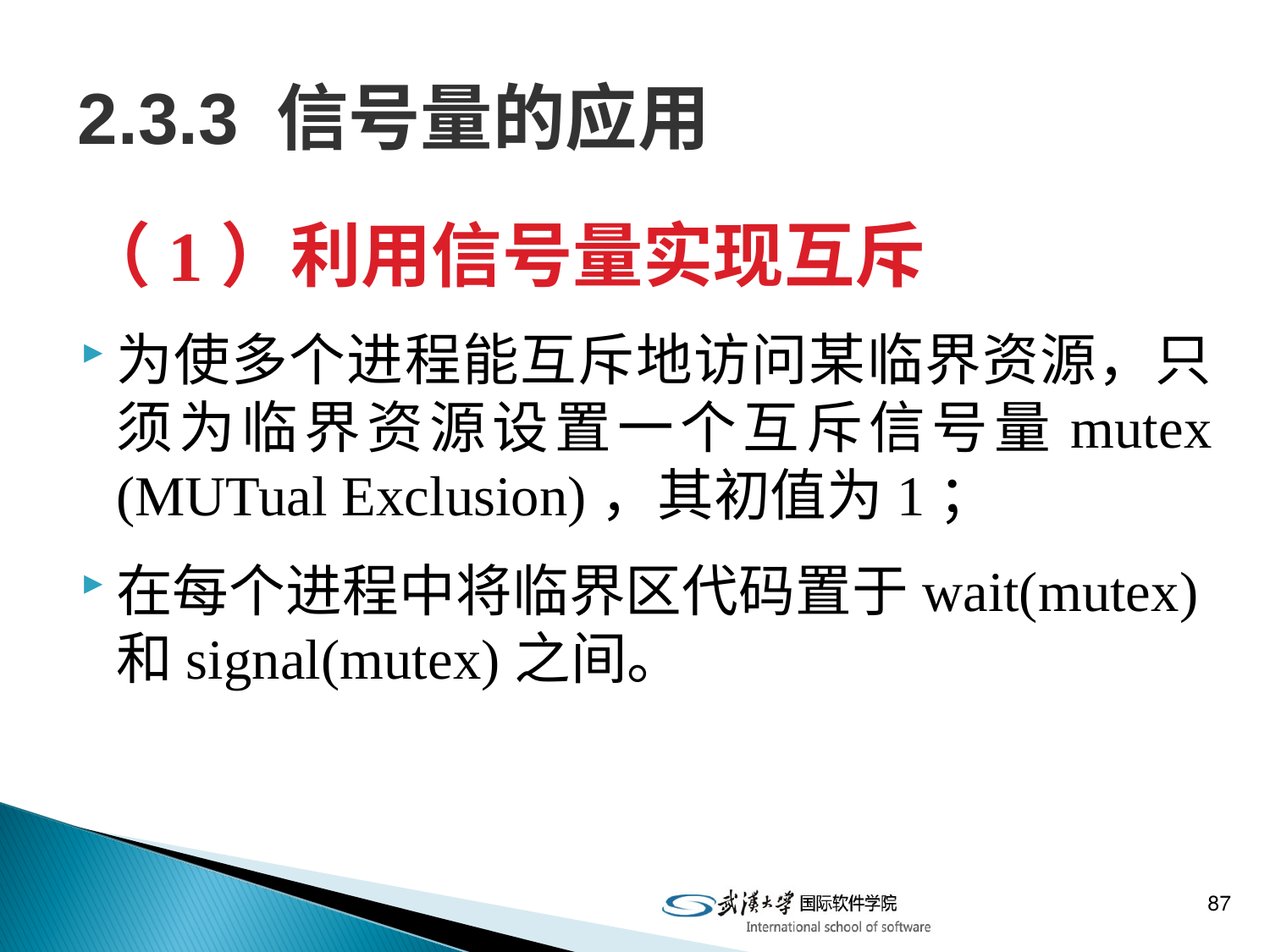

# 2.3.3 信号量的应用
（1）利用信号量实现互斥
为使多个进程能互斥地访问某临界资源，只须为临界资源设置一个互斥信号量mutex (MUTual Exclusion)，其初值为1；
在每个进程中将临界区代码置于wait(mutex)和signal(mutex)之间。